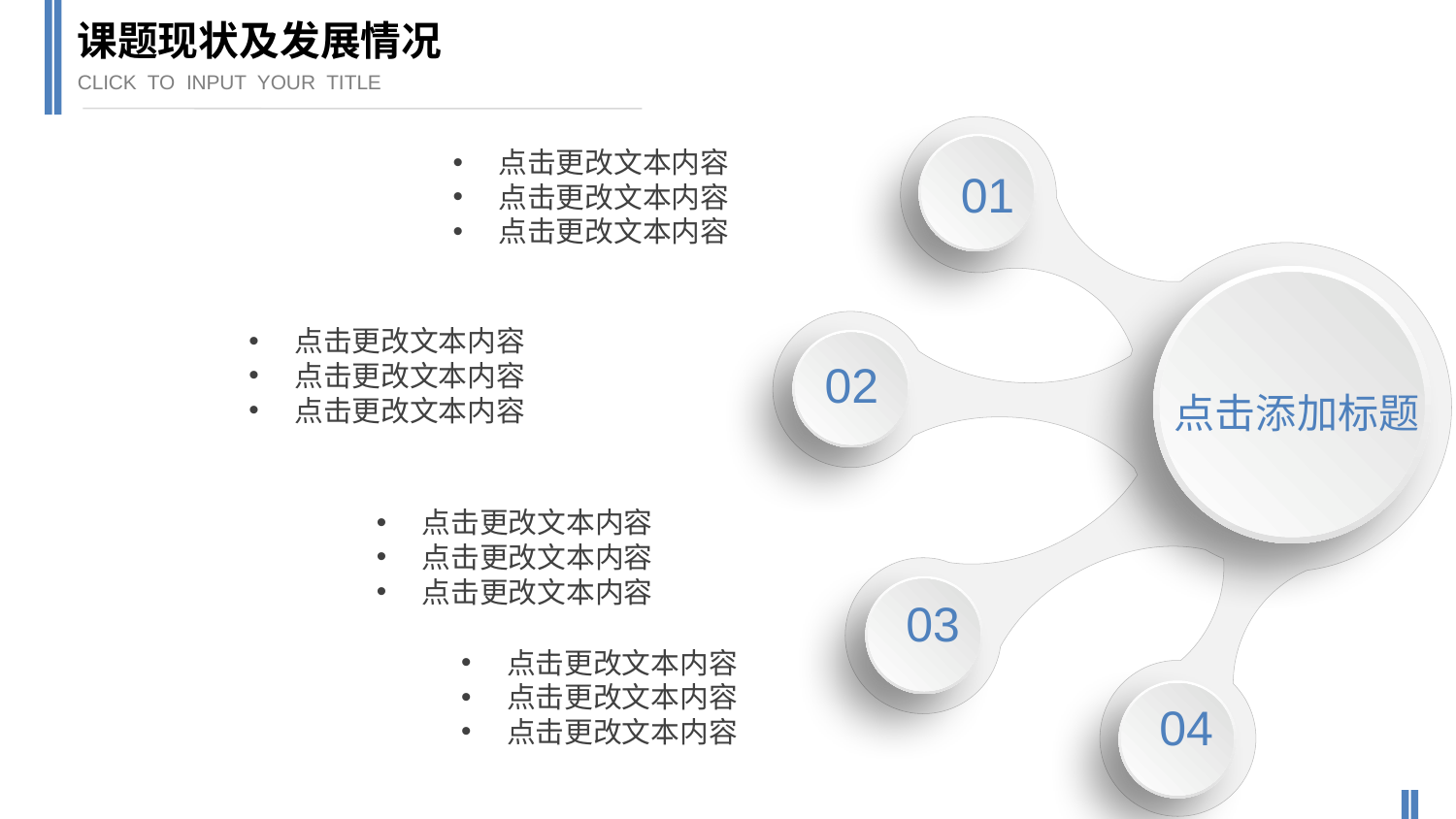

课题现状及发展情况
CLICK  TO  INPUT  YOUR  TITLE

01
点击更改文本内容
点击更改文本内容
点击更改文本内容

点击添加标题
点击更改文本内容
点击更改文本内容
点击更改文本内容

02
点击更改文本内容
点击更改文本内容
点击更改文本内容

03

点击更改文本内容
点击更改文本内容
点击更改文本内容

04